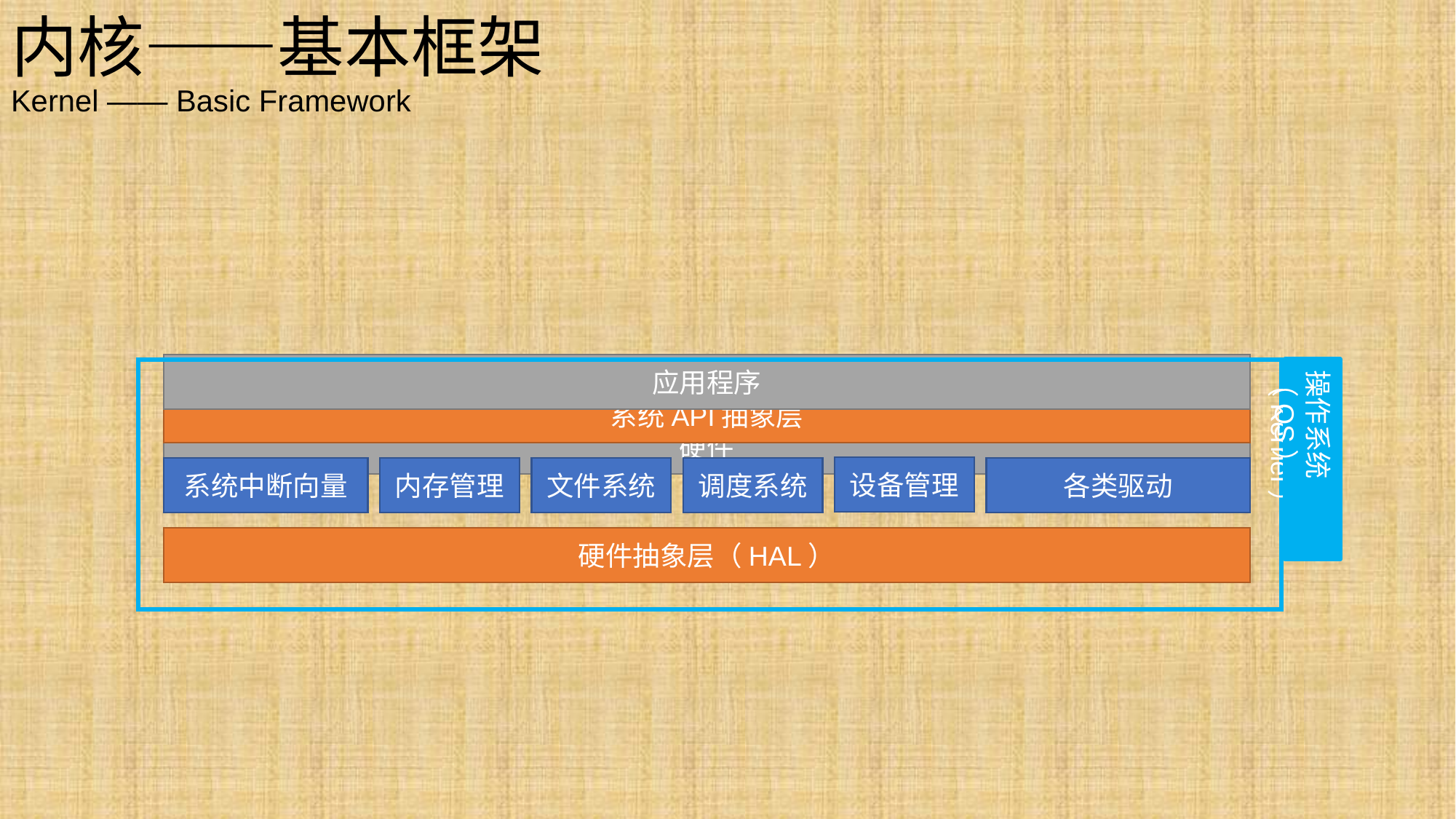

# 内核——基本框架 Kernel —— Basic Framework
应用程序
操作系统（OS）

内核（Kernel）
系统API抽象层
硬件
设备管理
系统中断向量
内存管理
文件系统
调度系统
各类驱动
硬件抽象层（HAL）